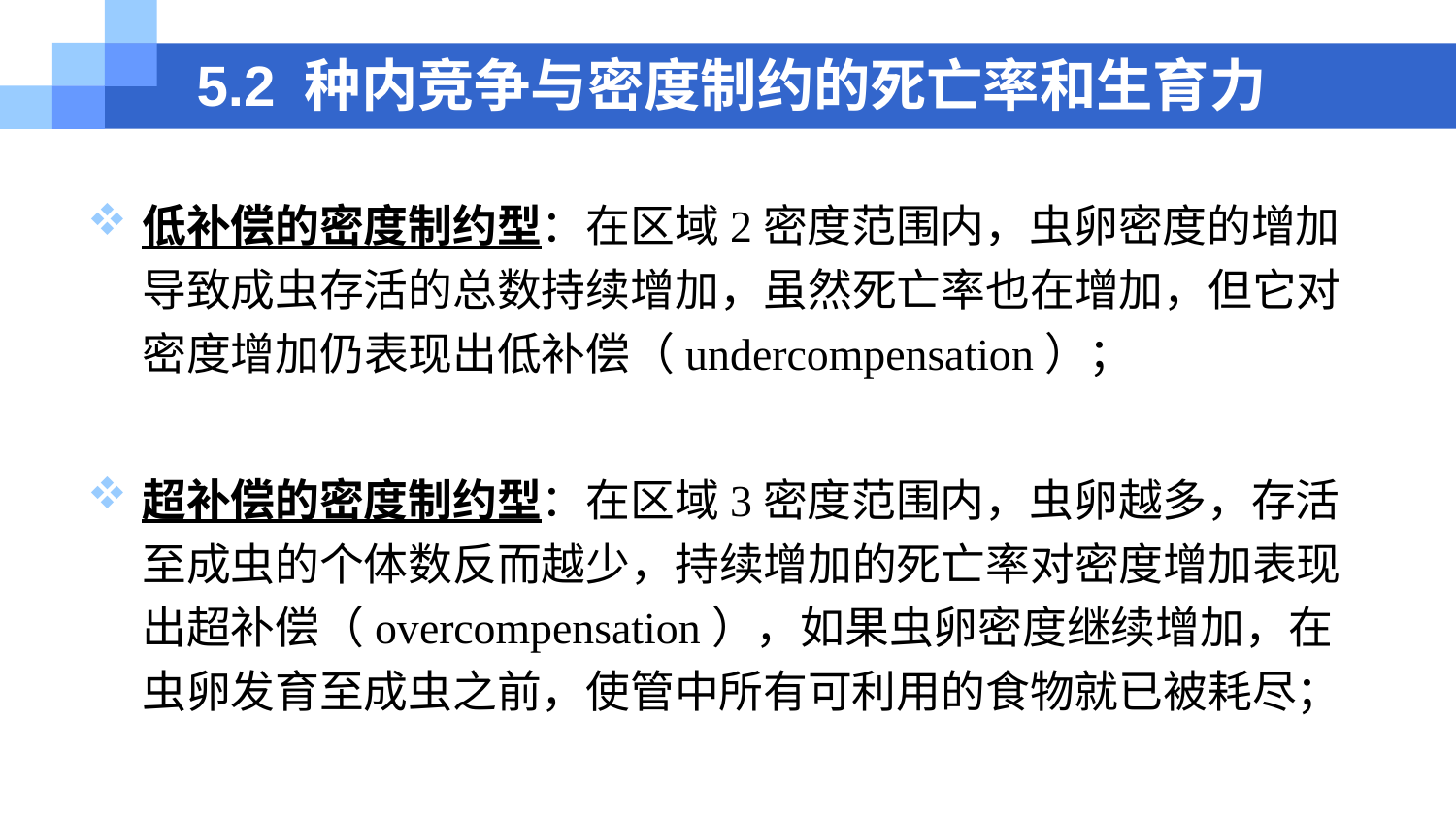

# 5.2 种内竞争与密度制约的死亡率和生育力
低补偿的密度制约型：在区域2密度范围内，虫卵密度的增加导致成虫存活的总数持续增加，虽然死亡率也在增加，但它对密度增加仍表现出低补偿（undercompensation）；

超补偿的密度制约型：在区域3密度范围内，虫卵越多，存活至成虫的个体数反而越少，持续增加的死亡率对密度增加表现出超补偿（overcompensation），如果虫卵密度继续增加，在虫卵发育至成虫之前，使管中所有可利用的食物就已被耗尽；